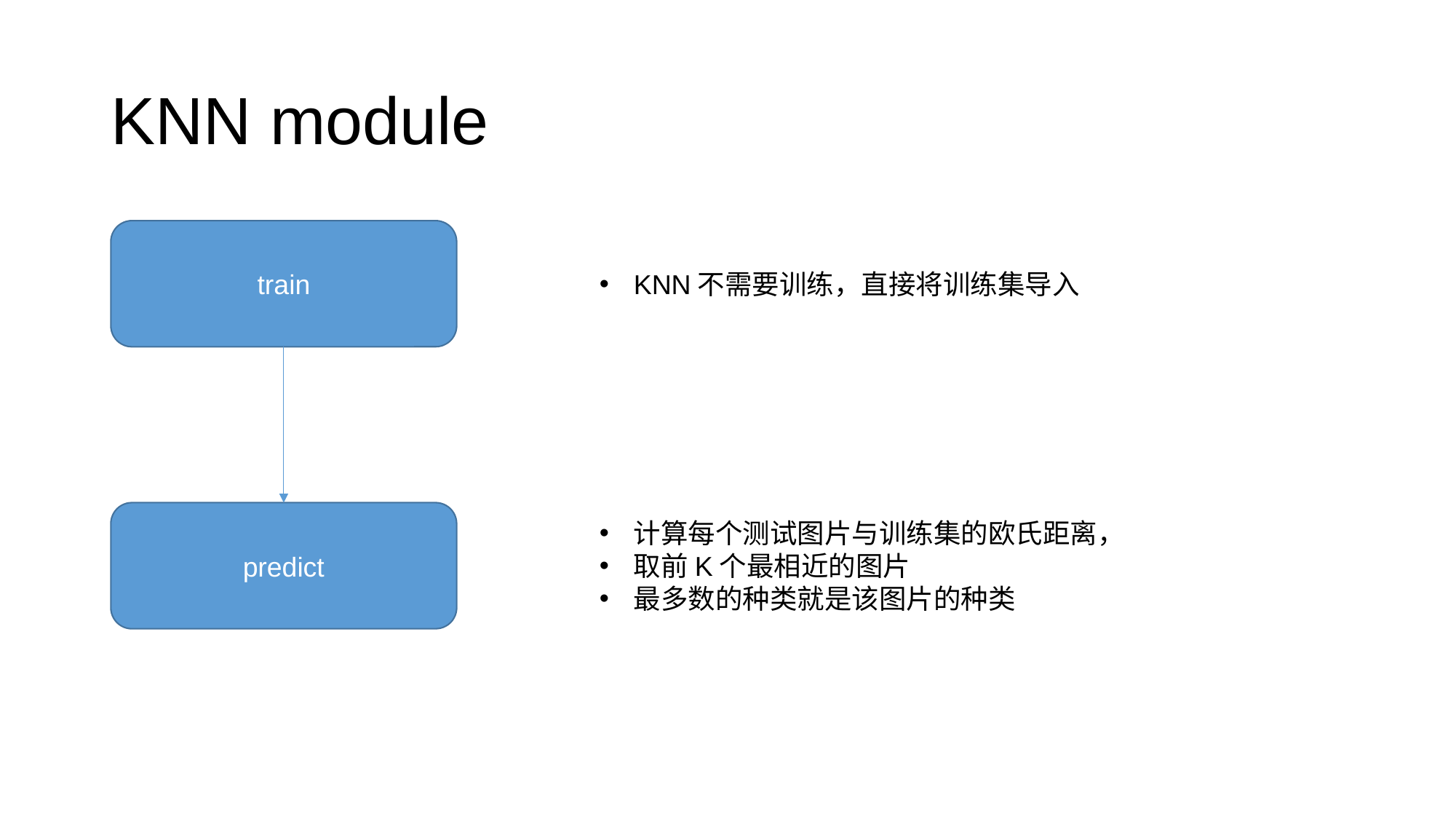

# KNN module
train
KNN不需要训练，直接将训练集导入
predict
计算每个测试图片与训练集的欧氏距离，
取前K个最相近的图片
最多数的种类就是该图片的种类